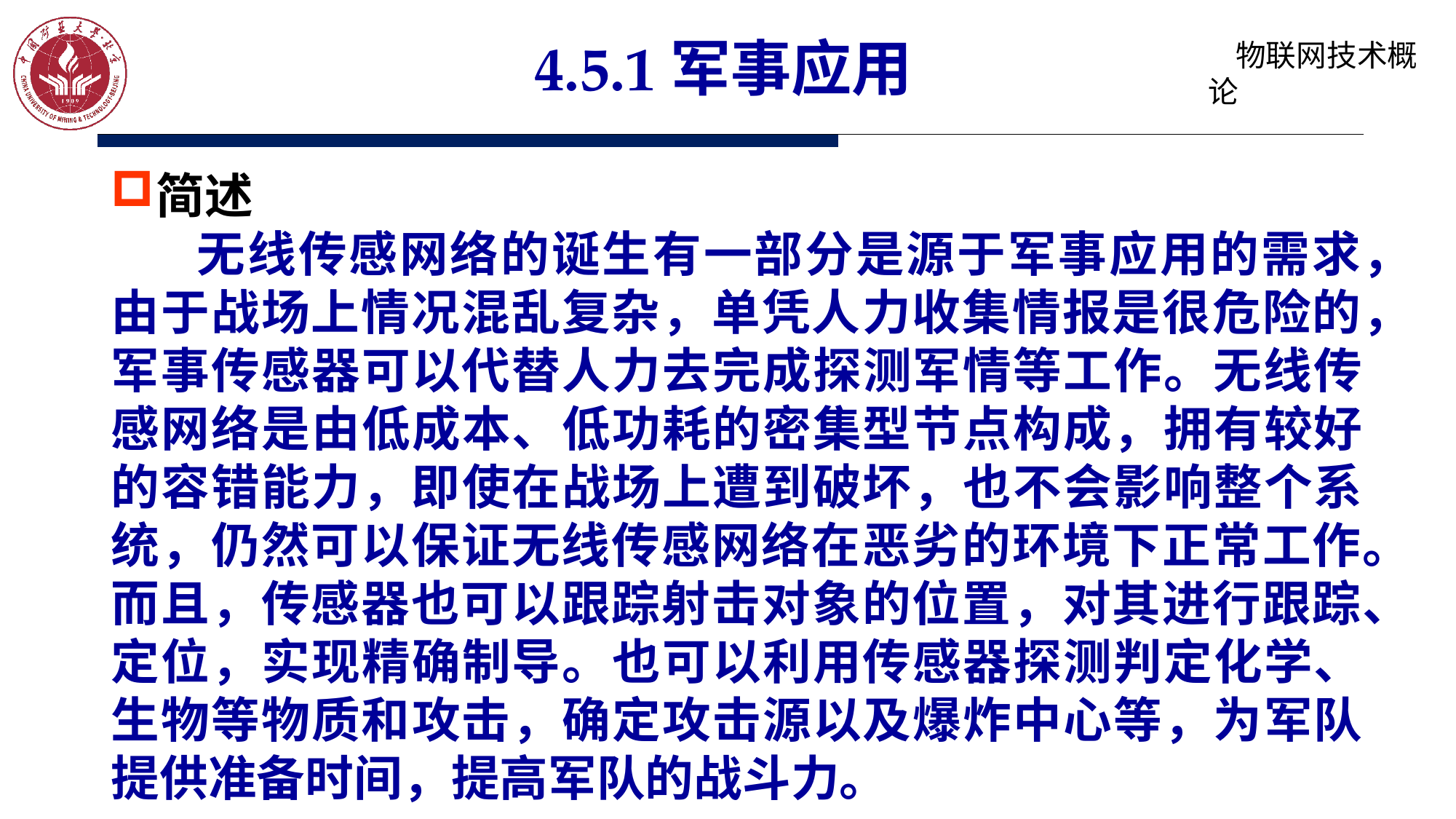

# 4.5.1军事应用
简述
无线传感网络的诞生有一部分是源于军事应用的需求，由于战场上情况混乱复杂，单凭人力收集情报是很危险的，军事传感器可以代替人力去完成探测军情等工作。无线传感网络是由低成本、低功耗的密集型节点构成，拥有较好的容错能力，即使在战场上遭到破坏，也不会影响整个系统，仍然可以保证无线传感网络在恶劣的环境下正常工作。而且，传感器也可以跟踪射击对象的位置，对其进行跟踪、定位，实现精确制导。也可以利用传感器探测判定化学、生物等物质和攻击，确定攻击源以及爆炸中心等，为军队提供准备时间，提高军队的战斗力。